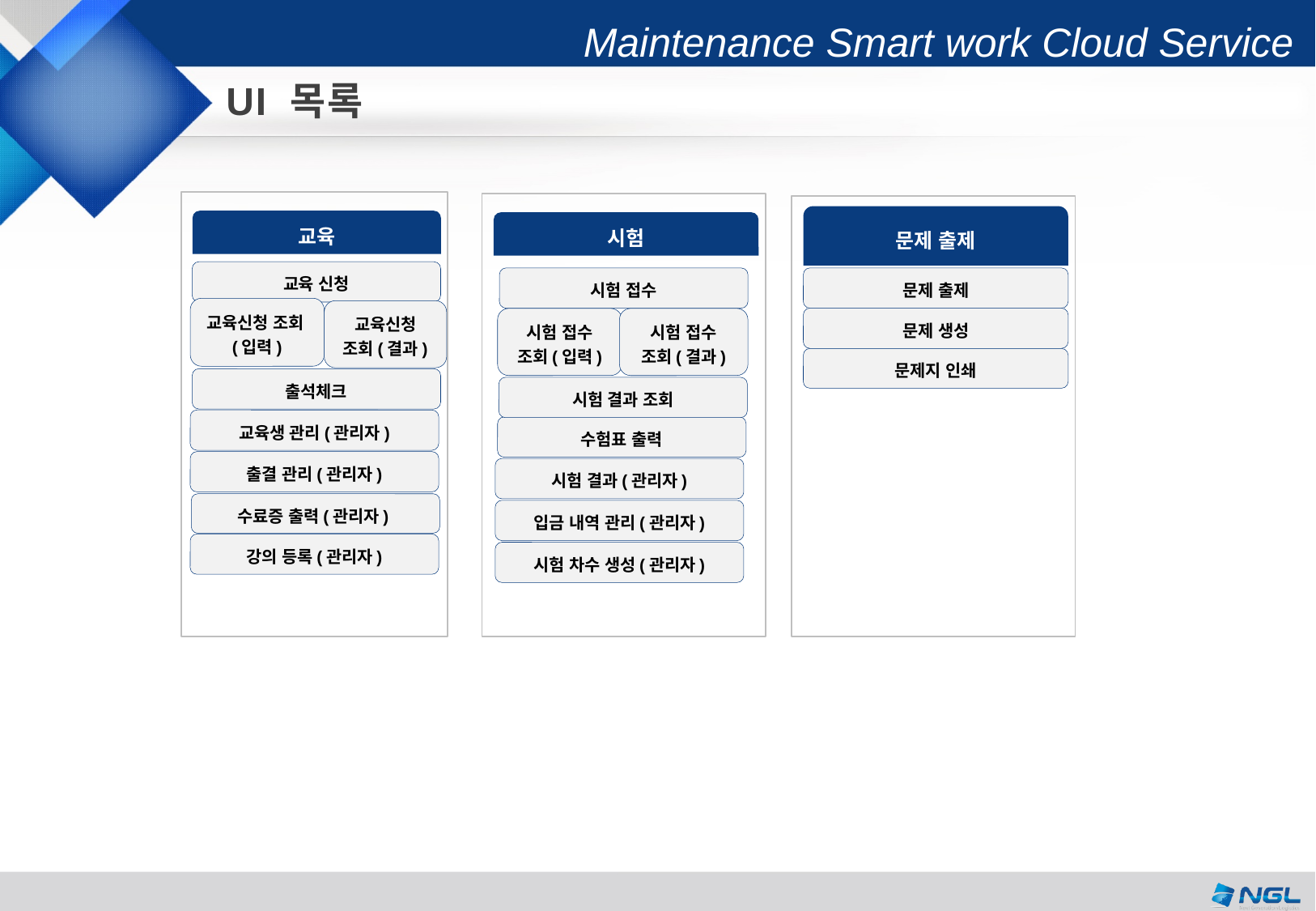

UI 목록

교육
교육 신청
교육신청 조회(입력)
수료증 출력(관리자)

시험
시험 접수
수험표 출력
입금 내역 관리(관리자)

문제 출제
문제 생성
문제지 인쇄
문제 출제
교육신청 조회(결과)
시험 접수 조회(입력)
시험 접수 조회(결과)
출석체크
시험 결과 조회
교육생 관리(관리자)
출결 관리(관리자)
시험 결과(관리자)
강의 등록(관리자)
시험 차수 생성(관리자)